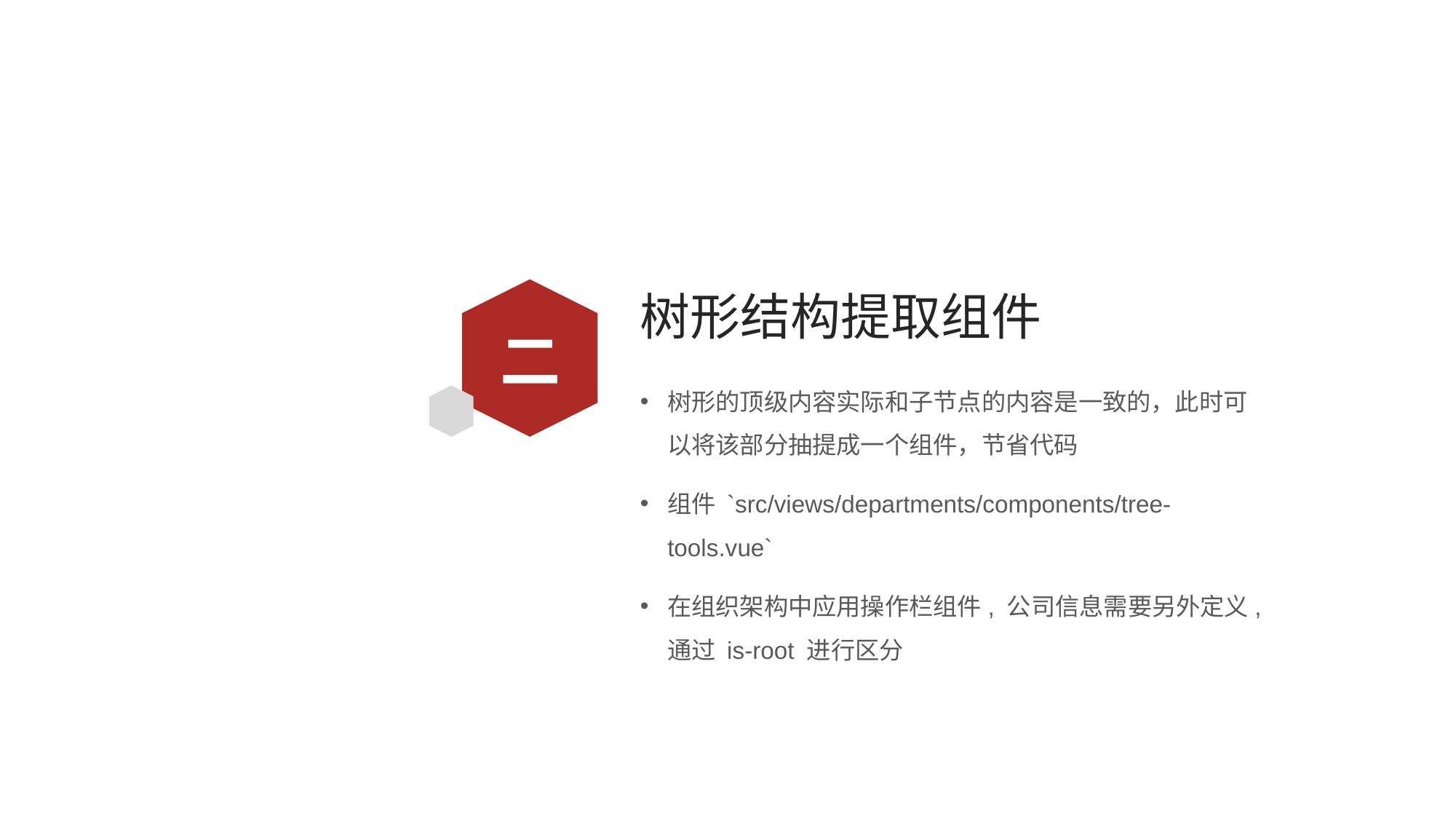

# 树形结构提取组件
二
树形的顶级内容实际和子节点的内容是一致的，此时可以将该部分抽提成一个组件，节省代码
组件 `src/views/departments/components/tree-tools.vue`
在组织架构中应用操作栏组件, 公司信息需要另外定义, 通过 is-root 进行区分